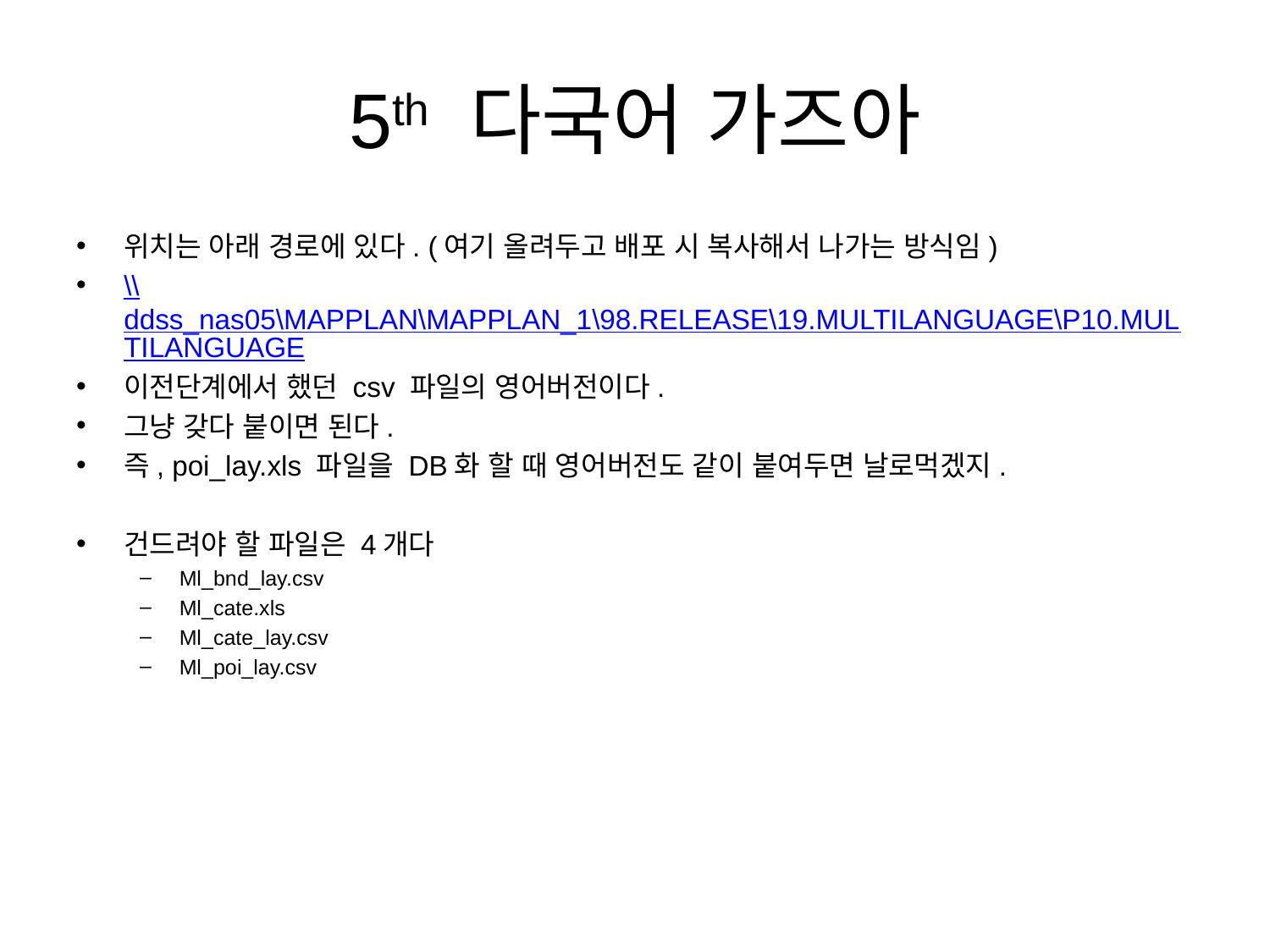

# 5th 다국어 가즈아
위치는 아래 경로에 있다. (여기 올려두고 배포 시 복사해서 나가는 방식임)
\\ddss_nas05\MAPPLAN\MAPPLAN_1\98.RELEASE\19.MULTILANGUAGE\P10.MULTILANGUAGE
이전단계에서 했던 csv 파일의 영어버전이다.
그냥 갖다 붙이면 된다.
즉, poi_lay.xls 파일을 DB화 할 때 영어버전도 같이 붙여두면 날로먹겠지.

건드려야 할 파일은 4개다
Ml_bnd_lay.csv
Ml_cate.xls
Ml_cate_lay.csv
Ml_poi_lay.csv